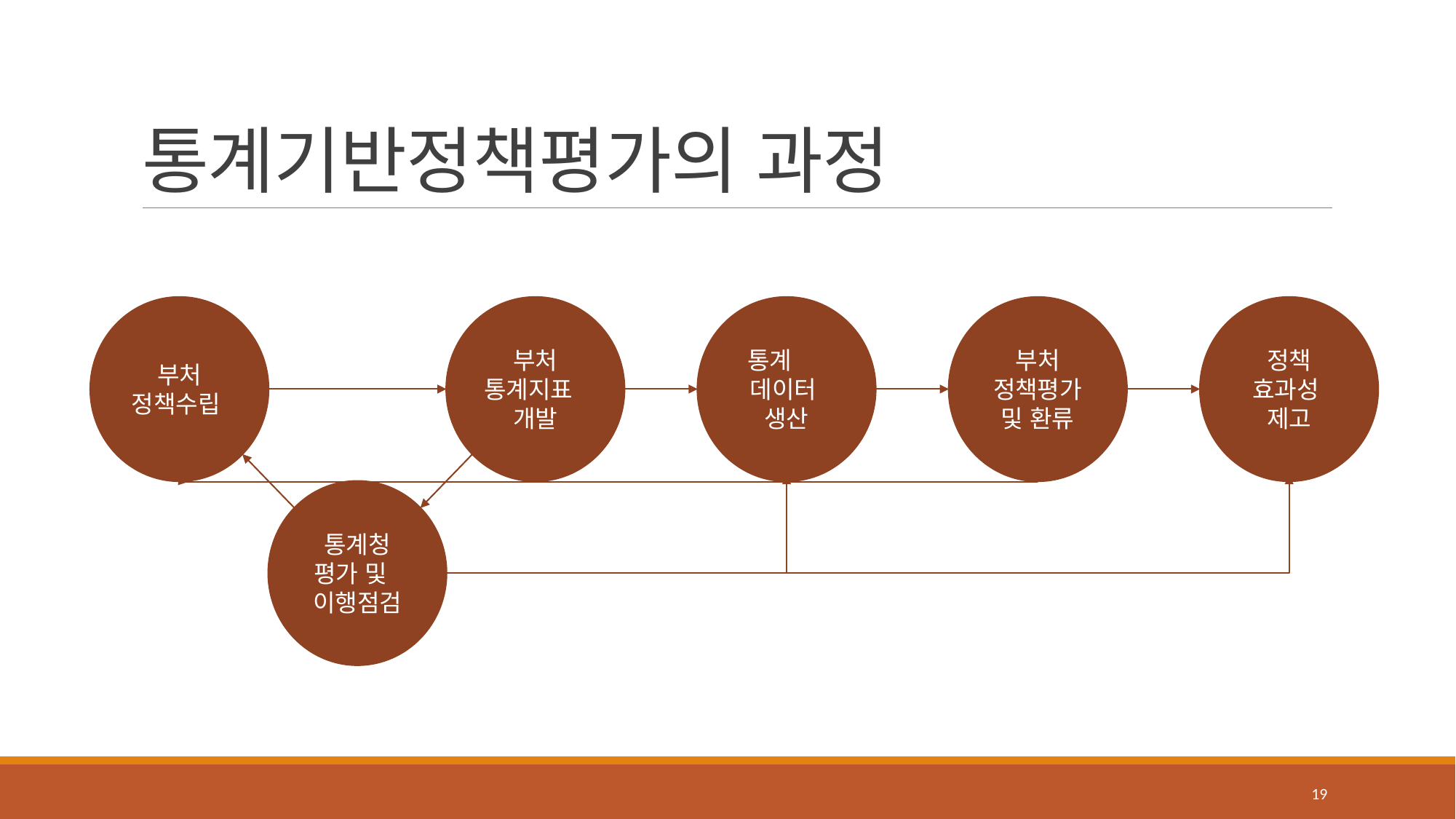

# 통계기반정책평가의 과정
부처
정책수립
부처
통계지표   개발
통계      데이터  생산
부처
정책평가 및 환류
통계청
평가 및
이행점검
정책
효과성  제고
19